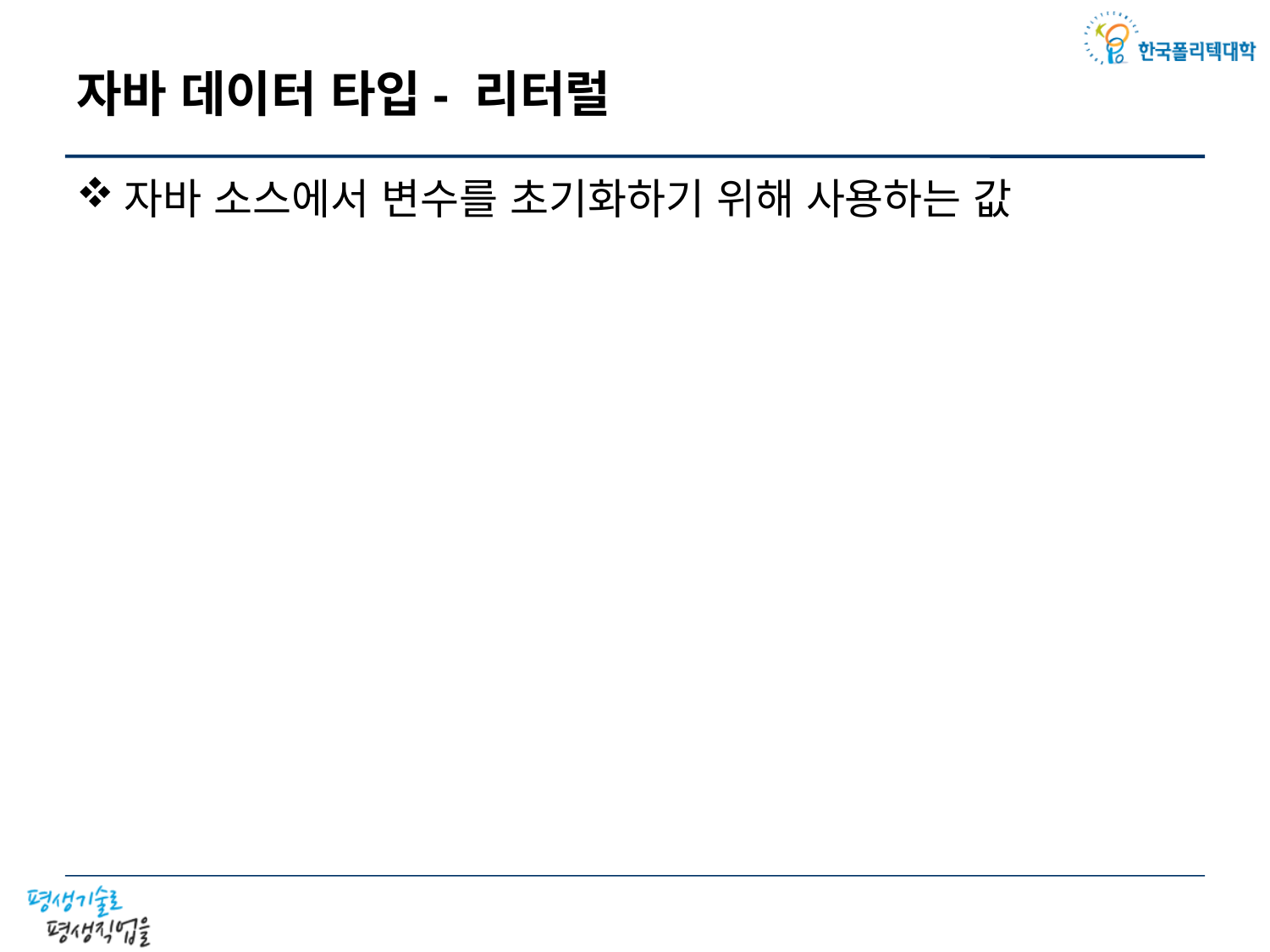

# 자바 데이터 타입- 리터럴
자바 소스에서 변수를 초기화하기 위해 사용하는 값